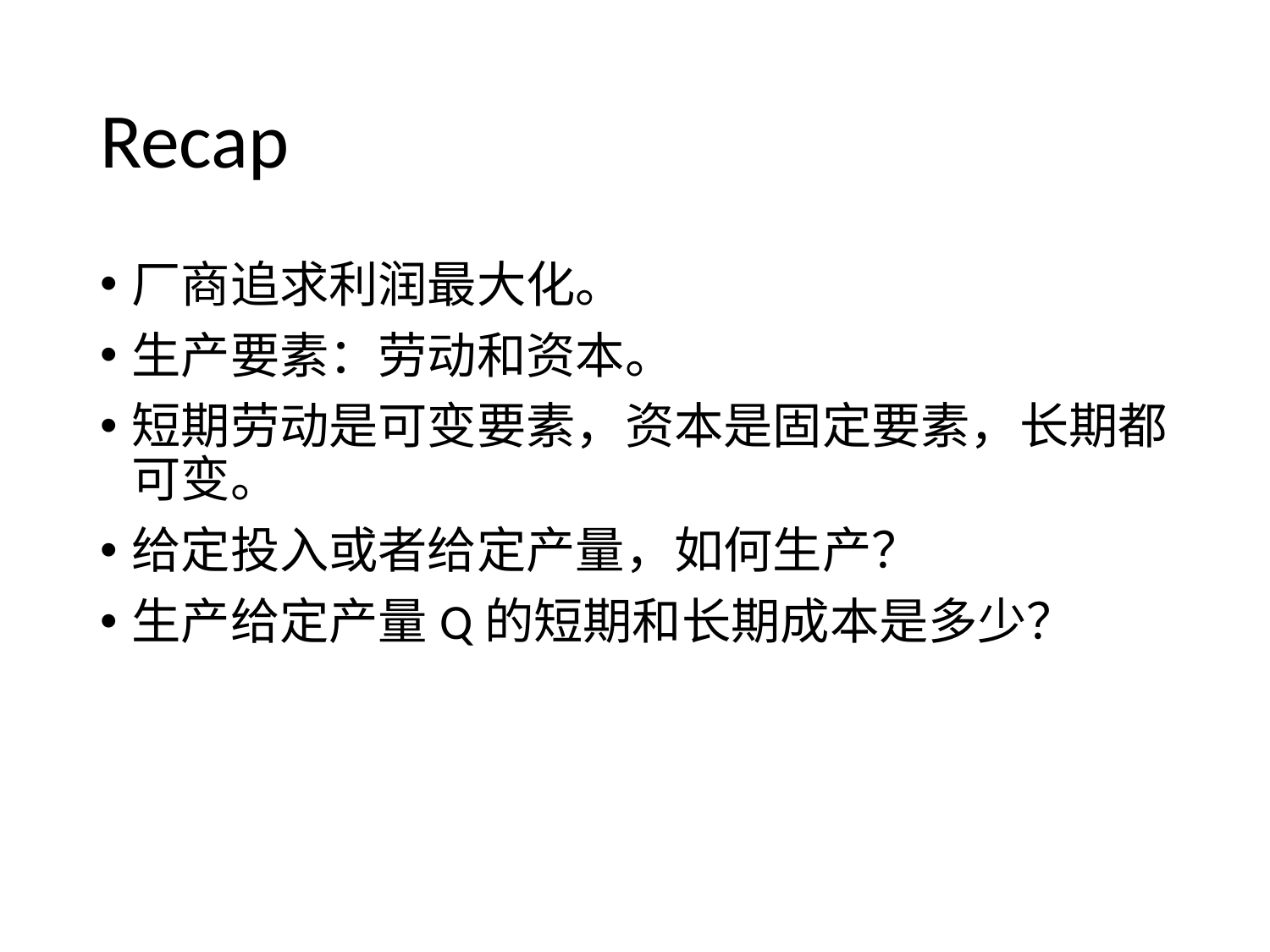

# Recap
厂商追求利润最大化。
生产要素：劳动和资本。
短期劳动是可变要素，资本是固定要素，长期都可变。
给定投入或者给定产量，如何生产？
生产给定产量Q的短期和长期成本是多少？